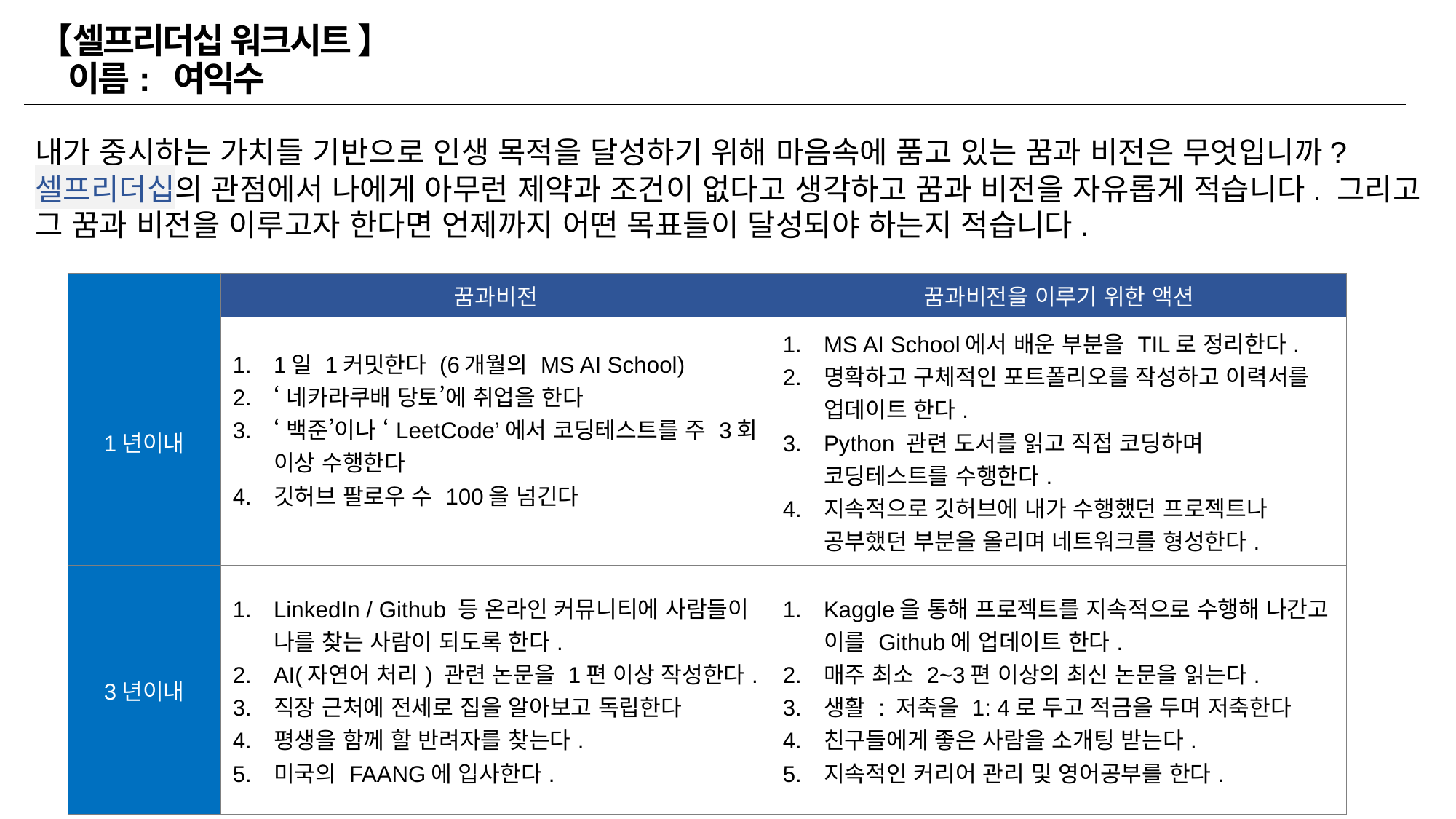

【셀프리더십 워크시트 】                                                                                                                             이름:  여익수
내가 중시하는 가치들 기반으로 인생 목적을 달성하기 위해 마음속에 품고 있는 꿈과 비전은 무엇입니까?
셀프리더십의 관점에서 나에게 아무런 제약과 조건이 없다고 생각하고 꿈과 비전을 자유롭게 적습니다. 그리고 그 꿈과 비전을 이루고자 한다면 언제까지 어떤 목표들이 달성되야 하는지 적습니다.
|  | 꿈과비전 | 꿈과비전을 이루기 위한 액션 |
| --- | --- | --- |
| 1년이내 | 1일 1커밋한다 (6개월의 MS AI School) ‘네카라쿠배 당토’에 취업을 한다 ‘백준’이나 ‘LeetCode’에서 코딩테스트를 주 3회 이상 수행한다 깃허브 팔로우 수 100을 넘긴다 | MS AI School에서 배운 부분을 TIL로 정리한다. 명확하고 구체적인 포트폴리오를 작성하고 이력서를 업데이트 한다. Python 관련 도서를 읽고 직접 코딩하며 코딩테스트를 수행한다. 지속적으로 깃허브에 내가 수행했던 프로젝트나 공부했던 부분을 올리며 네트워크를 형성한다. |
| 3년이내 | LinkedIn / Github 등 온라인 커뮤니티에 사람들이 나를 찾는 사람이 되도록 한다. AI(자연어 처리) 관련 논문을 1편 이상 작성한다. 직장 근처에 전세로 집을 알아보고 독립한다 평생을 함께 할 반려자를 찾는다. 미국의 FAANG에 입사한다. | Kaggle을 통해 프로젝트를 지속적으로 수행해 나간고 이를 Github에 업데이트 한다. 매주 최소 2~3편 이상의 최신 논문을 읽는다. 생활 : 저축을 1: 4로 두고 적금을 두며 저축한다 친구들에게 좋은 사람을 소개팅 받는다. 지속적인 커리어 관리 및 영어공부를 한다. |